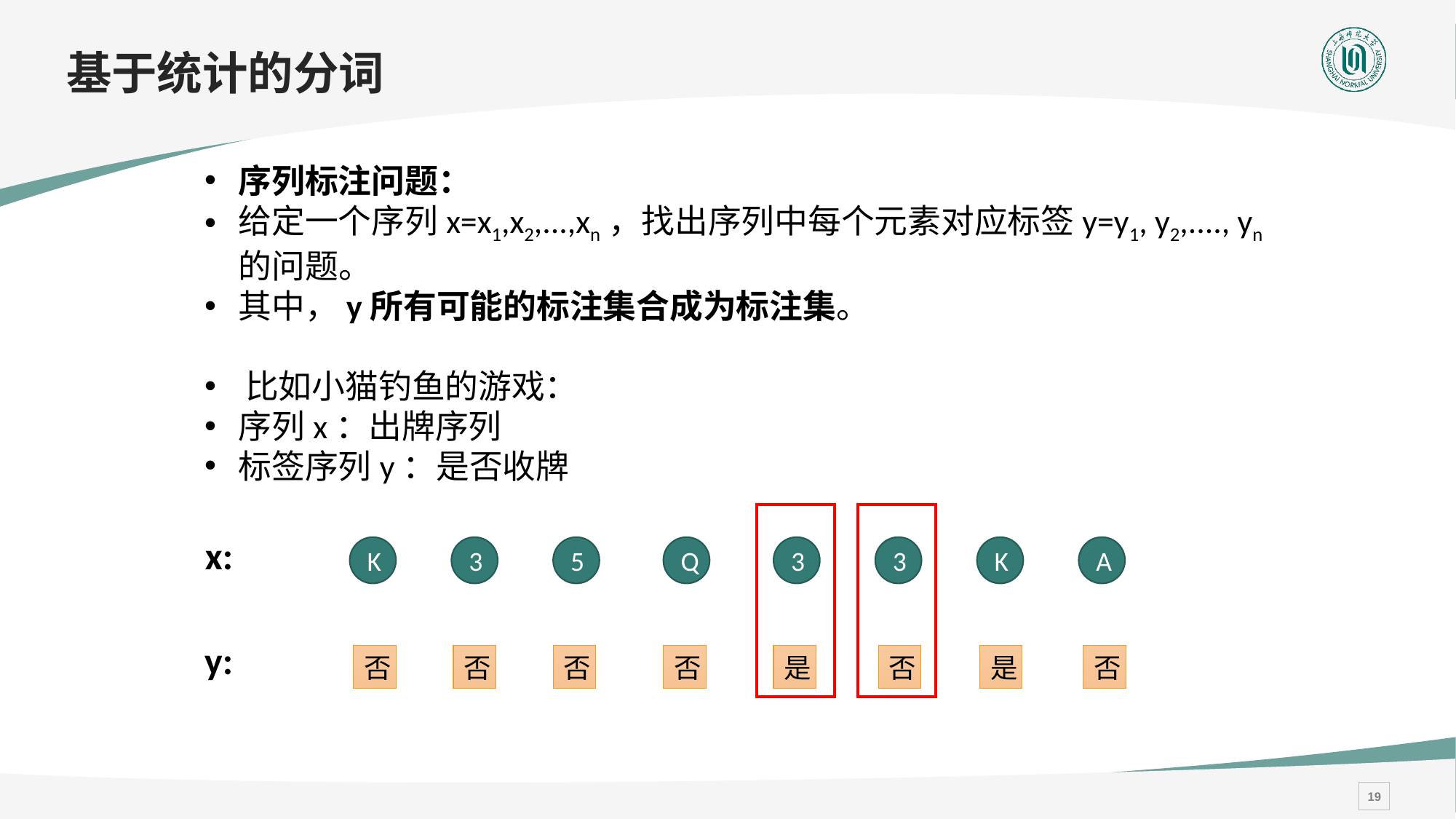

# 基于统计的分词
序列标注问题：
给定一个序列x=x1,x2,...,xn，找出序列中每个元素对应标签y=y1, y2,...., yn的问题。
其中，y所有可能的标注集合成为标注集。

比如小猫钓鱼的游戏：
序列x：出牌序列
标签序列y：是否收牌

x:
K
3
5
Q
3
3
K
A
y:
否
否
否
否
是
否
是
否